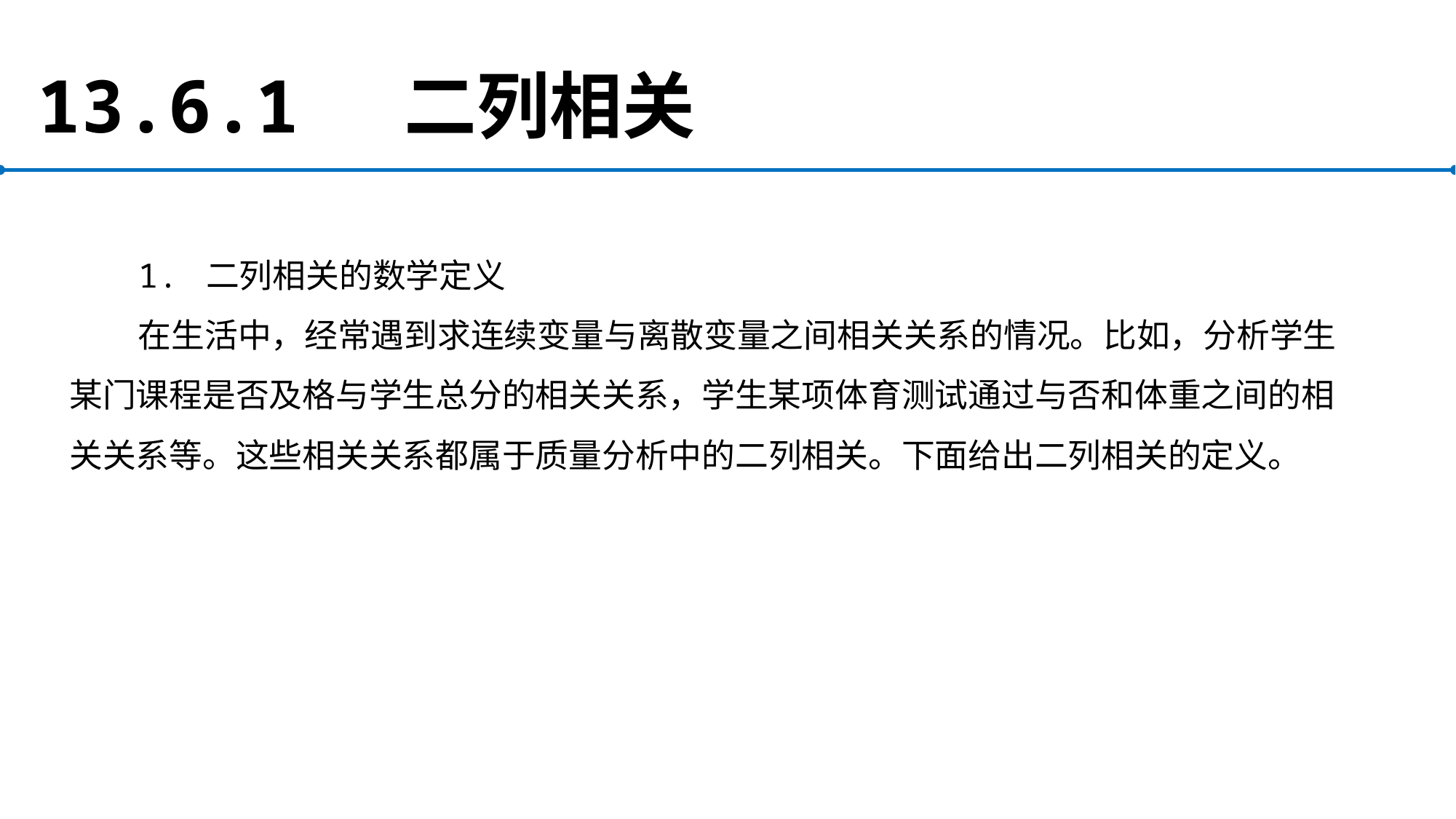

# 13.6.1  二列相关
1. 二列相关的数学定义
在生活中，经常遇到求连续变量与离散变量之间相关关系的情况。比如，分析学生某门课程是否及格与学生总分的相关关系，学生某项体育测试通过与否和体重之间的相关关系等。这些相关关系都属于质量分析中的二列相关。下面给出二列相关的定义。